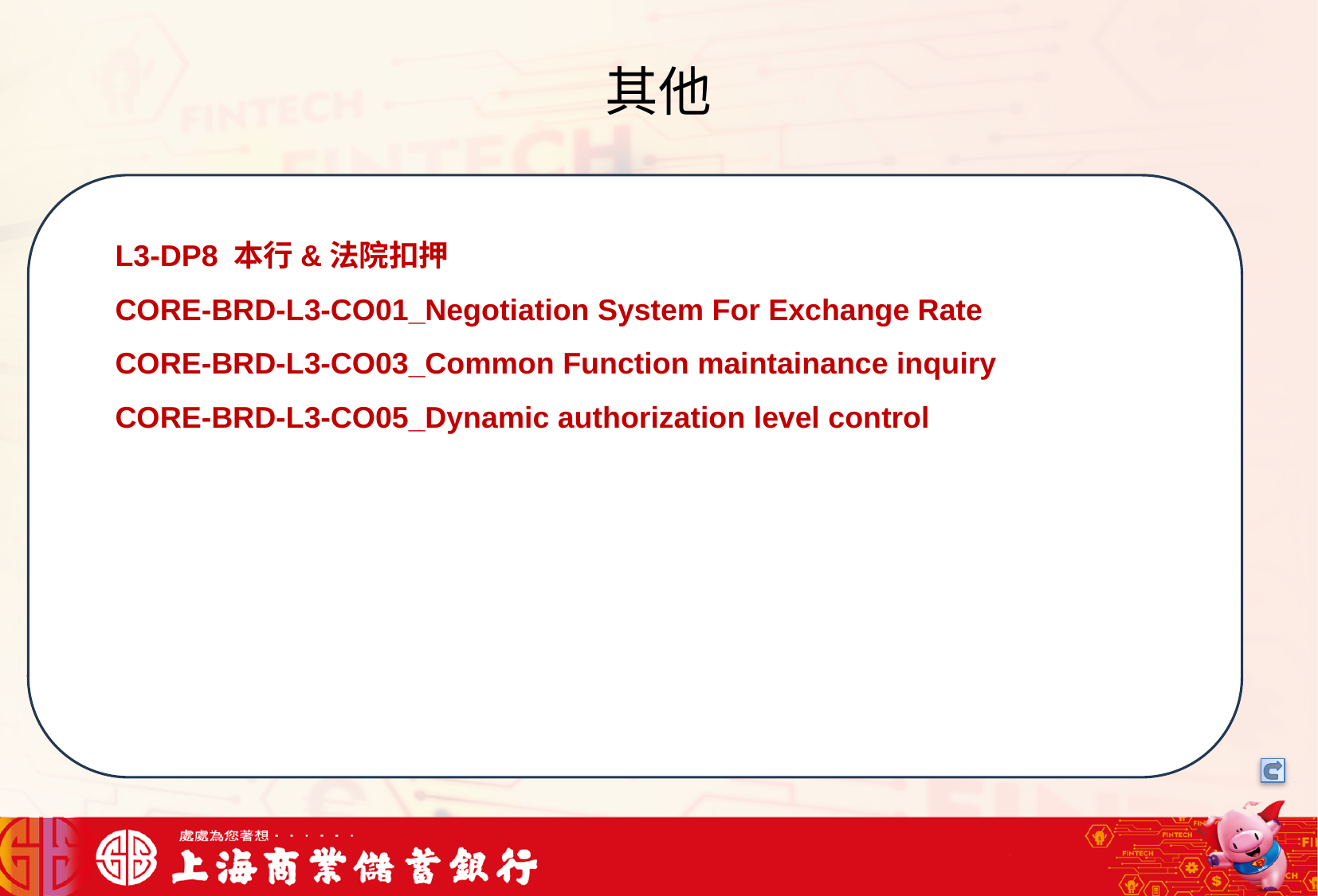

# 其他
L3-DP06 換匯限額

L3-DP8 本行&法院扣押
CORE-BRD-L3-CO01_Negotiation System For Exchange Rate
CORE-BRD-L3-CO03_Common Function maintainance inquiry
CORE-BRD-L3-CO05_Dynamic authorization level control